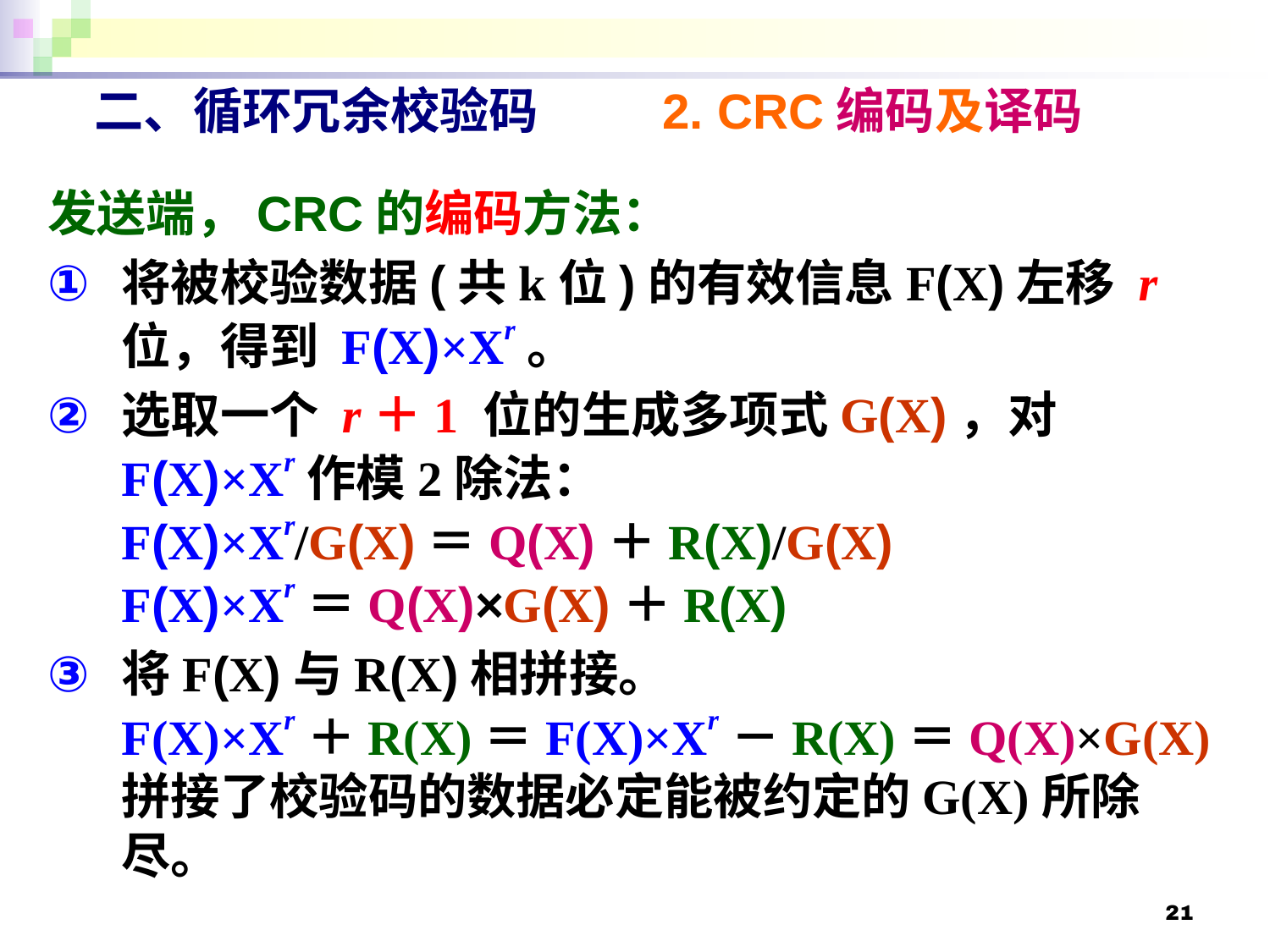

# 二、循环冗余校验码          2. CRC编码及译码
发送端，CRC的编码方法：
将被校验数据(共k位)的有效信息F(X)左移 r 位，得到 F(X)×Xr。
选取一个 r＋1 位的生成多项式G(X)，对F(X)×Xr作模2除法：
F(X)×Xr/G(X)＝Q(X)＋R(X)/G(X)
F(X)×Xr＝Q(X)×G(X)＋R(X)
将F(X)与R(X)相拼接。
F(X)×Xr＋R(X)＝F(X)×Xr－R(X)＝Q(X)×G(X)
拼接了校验码的数据必定能被约定的G(X)所除尽。
21